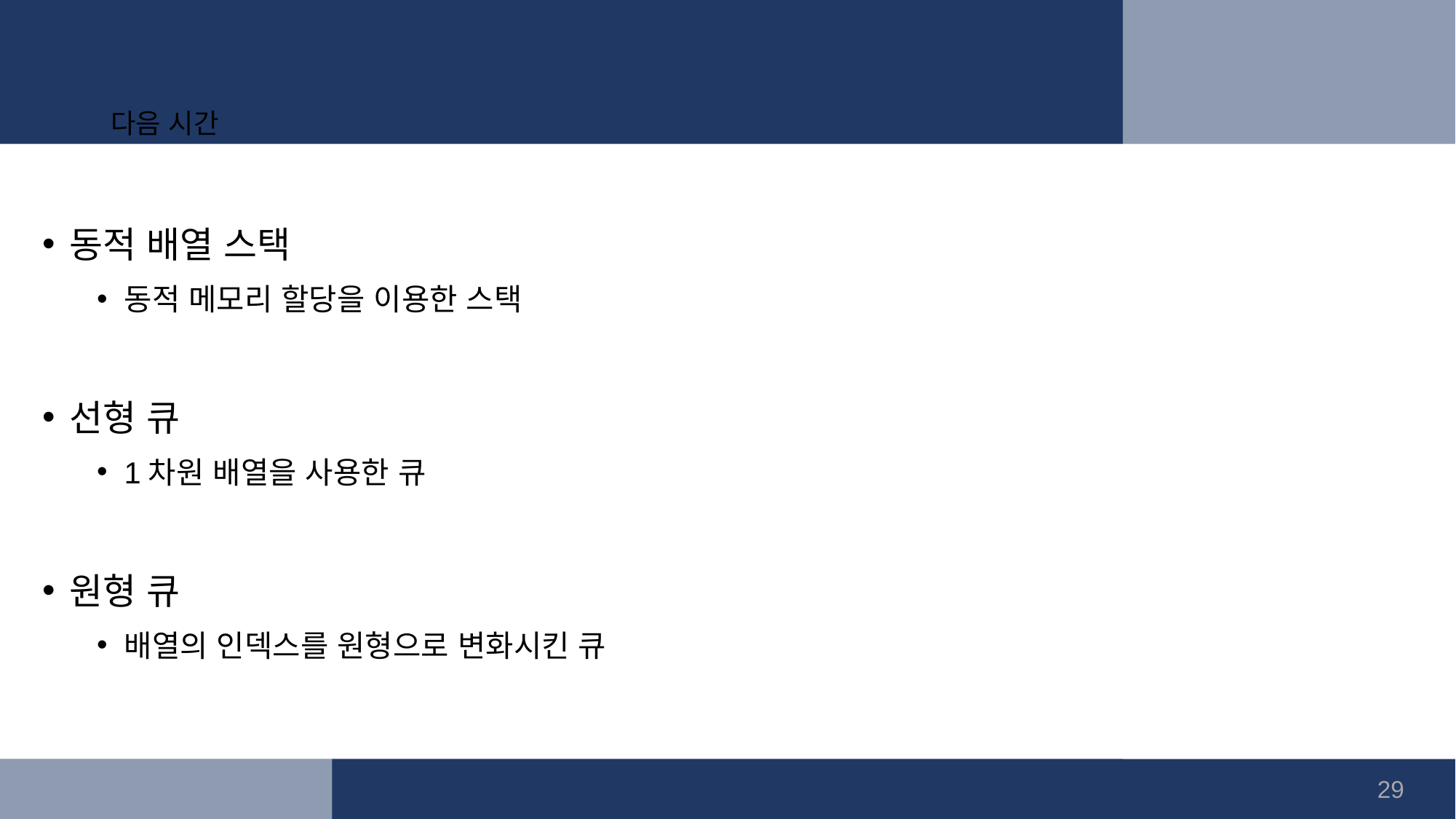

# 다음 시간
동적 배열 스택
동적 메모리 할당을 이용한 스택

선형 큐
1차원 배열을 사용한 큐

원형 큐
배열의 인덱스를 원형으로 변화시킨 큐
29